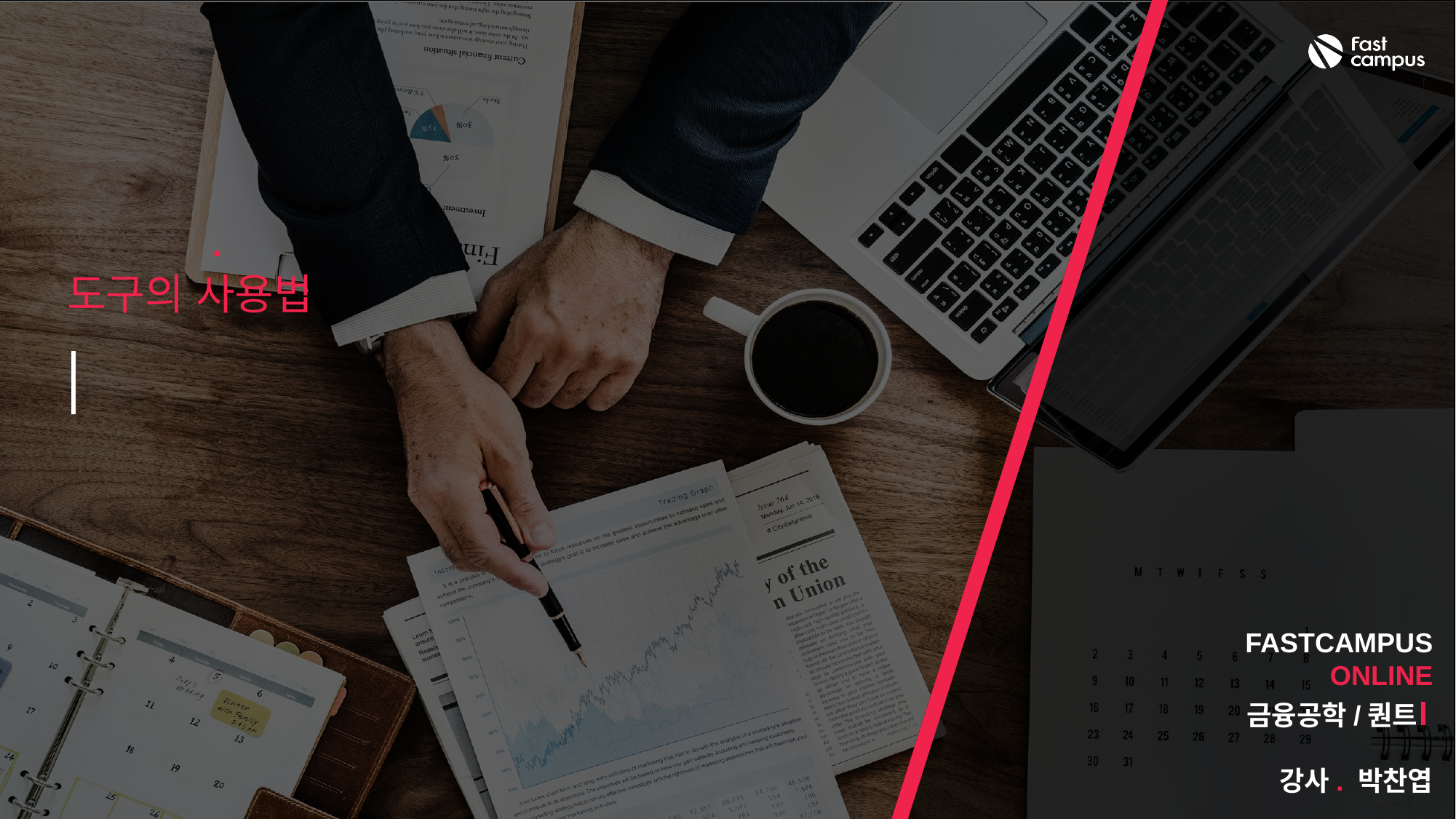

01
# 도구의 사용법
코드를 작성하고 저장하는 법